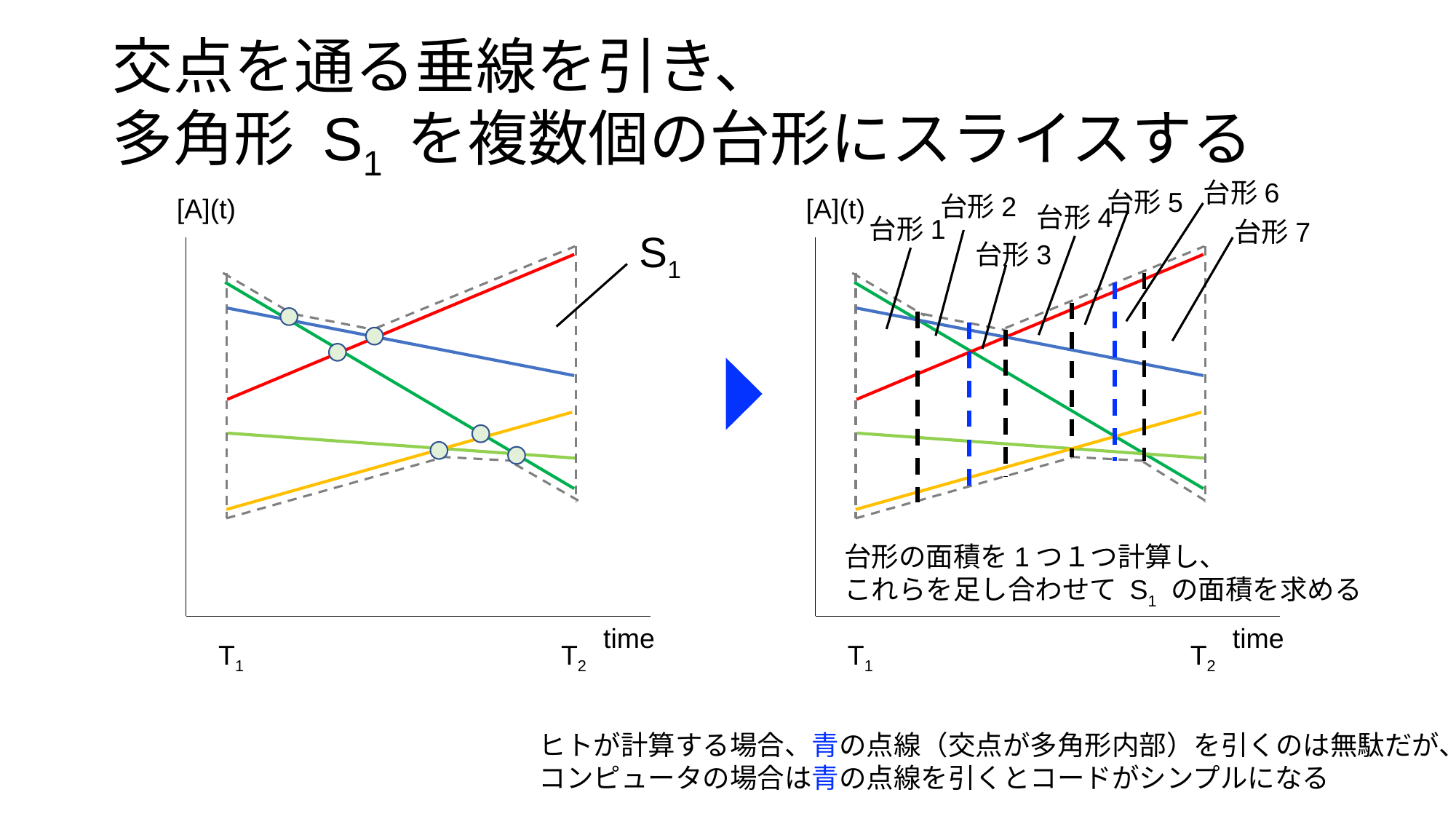

# 交点を通る垂線を引き、 多角形 S1 を複数個の台形にスライスする
台形6
台形5
台形2
[A](t)
[A](t)
台形4
台形1
台形7
S1
台形3

台形の面積を1つ１つ計算し、
これらを足し合わせて S1 の面積を求める
time
time
T1
T2
T1
T2
ヒトが計算する場合、青の点線（交点が多角形内部）を引くのは無駄だが、
コンピュータの場合は青の点線を引くとコードがシンプルになる